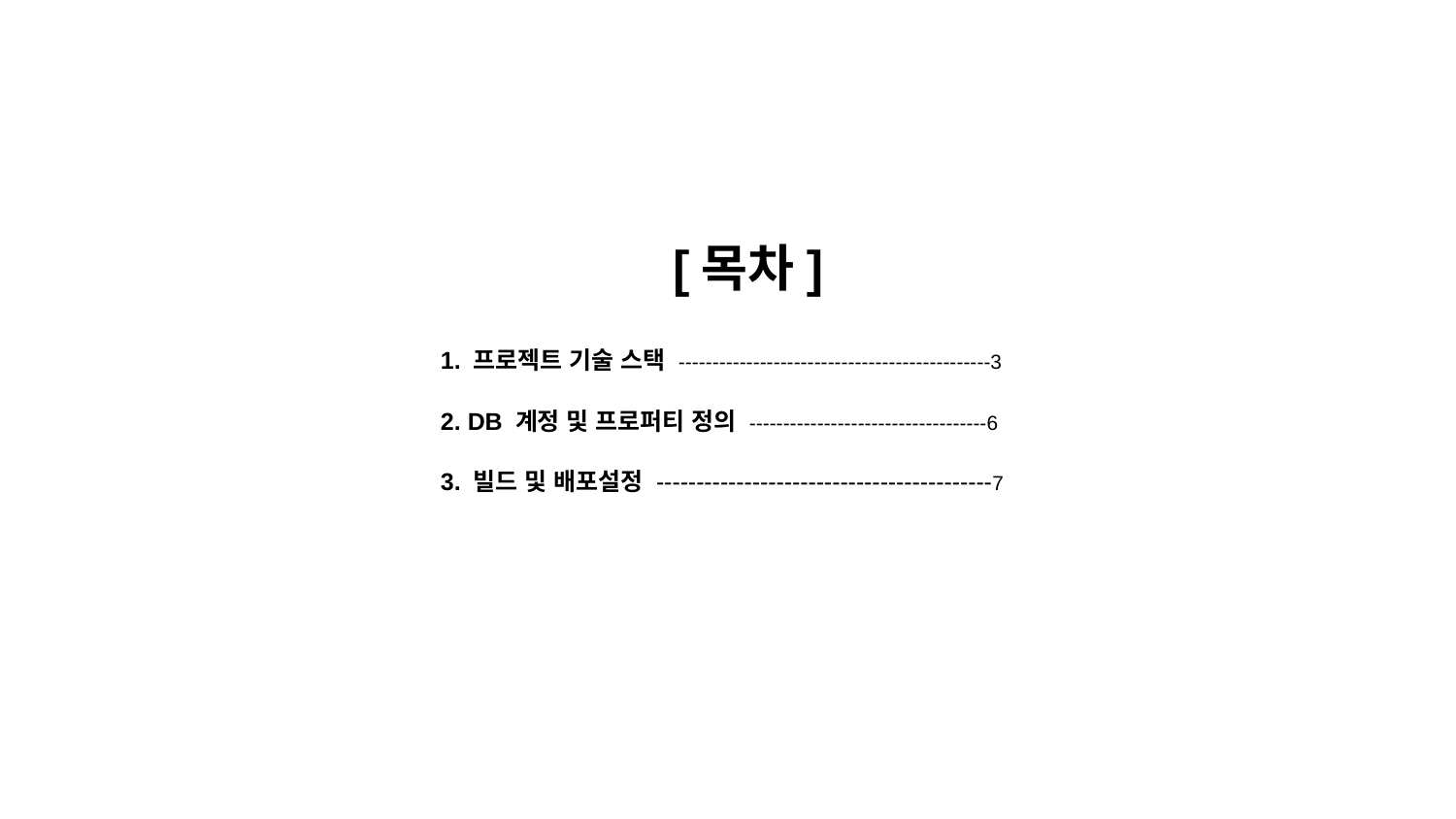

[목차]

1. 프로젝트 기술 스택 ----------------------------------------------3

2. DB 계정 및 프로퍼티 정의 -----------------------------------6

3. 빌드 및 배포설정 ------------------------------------------7